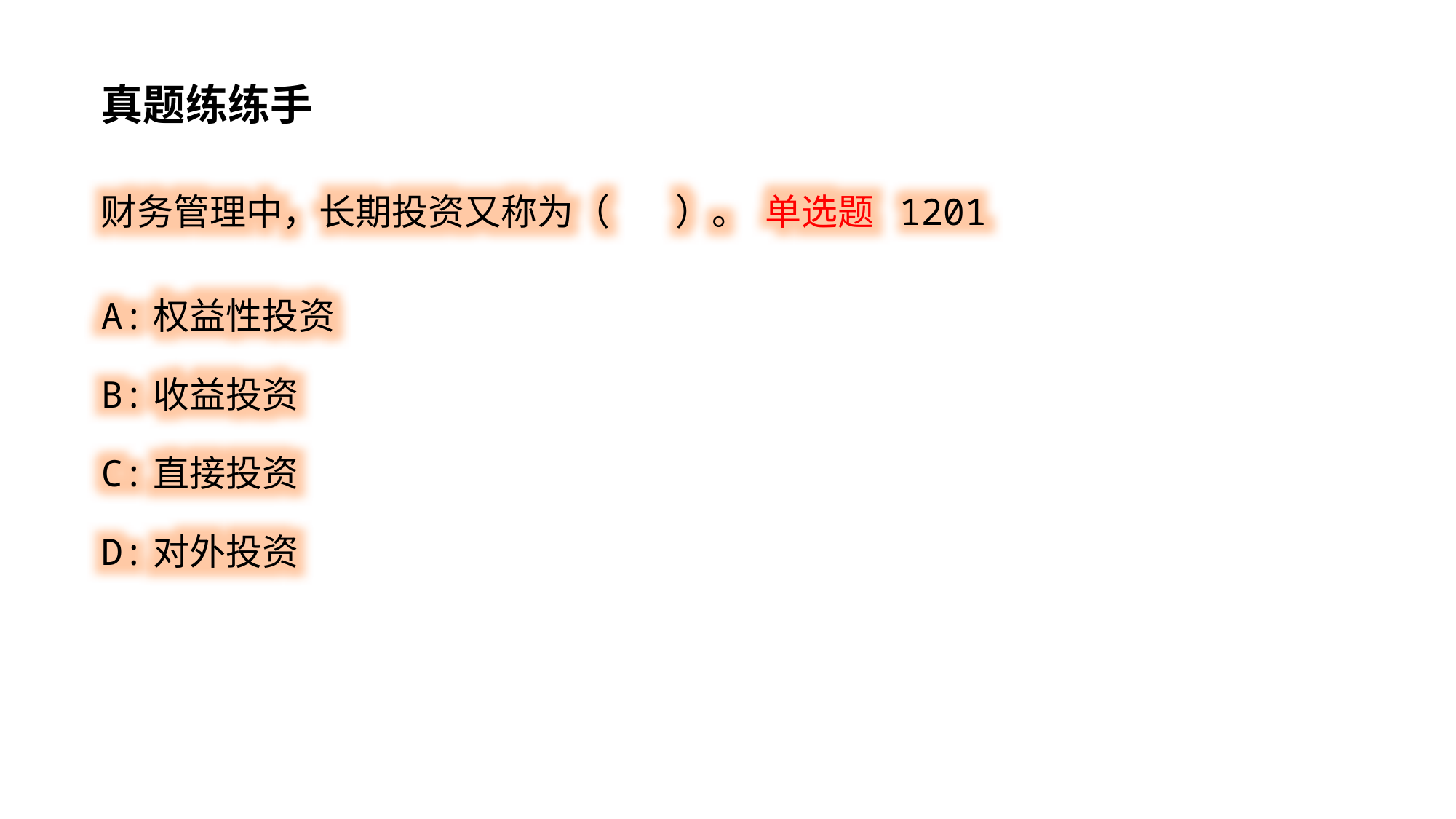

真题练练手
财务管理中，长期投资又称为（        ）。  单选题  1201

A:权益性投资

B:收益投资

C:直接投资

D:对外投资